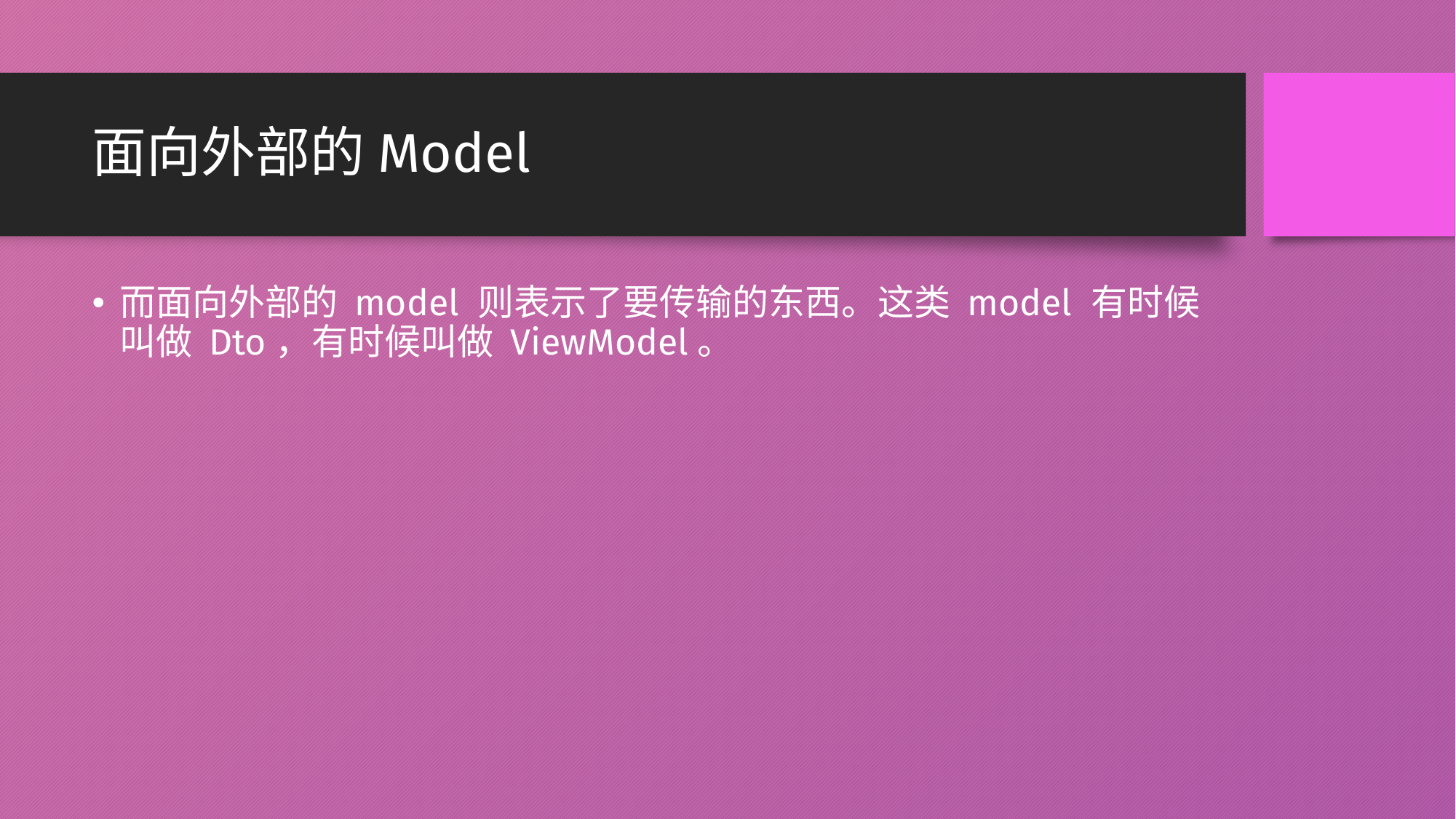

# 面向外部的Model
而面向外部的 model 则表示了要传输的东西。这类 model 有时候叫做 Dto，有时候叫做 ViewModel。